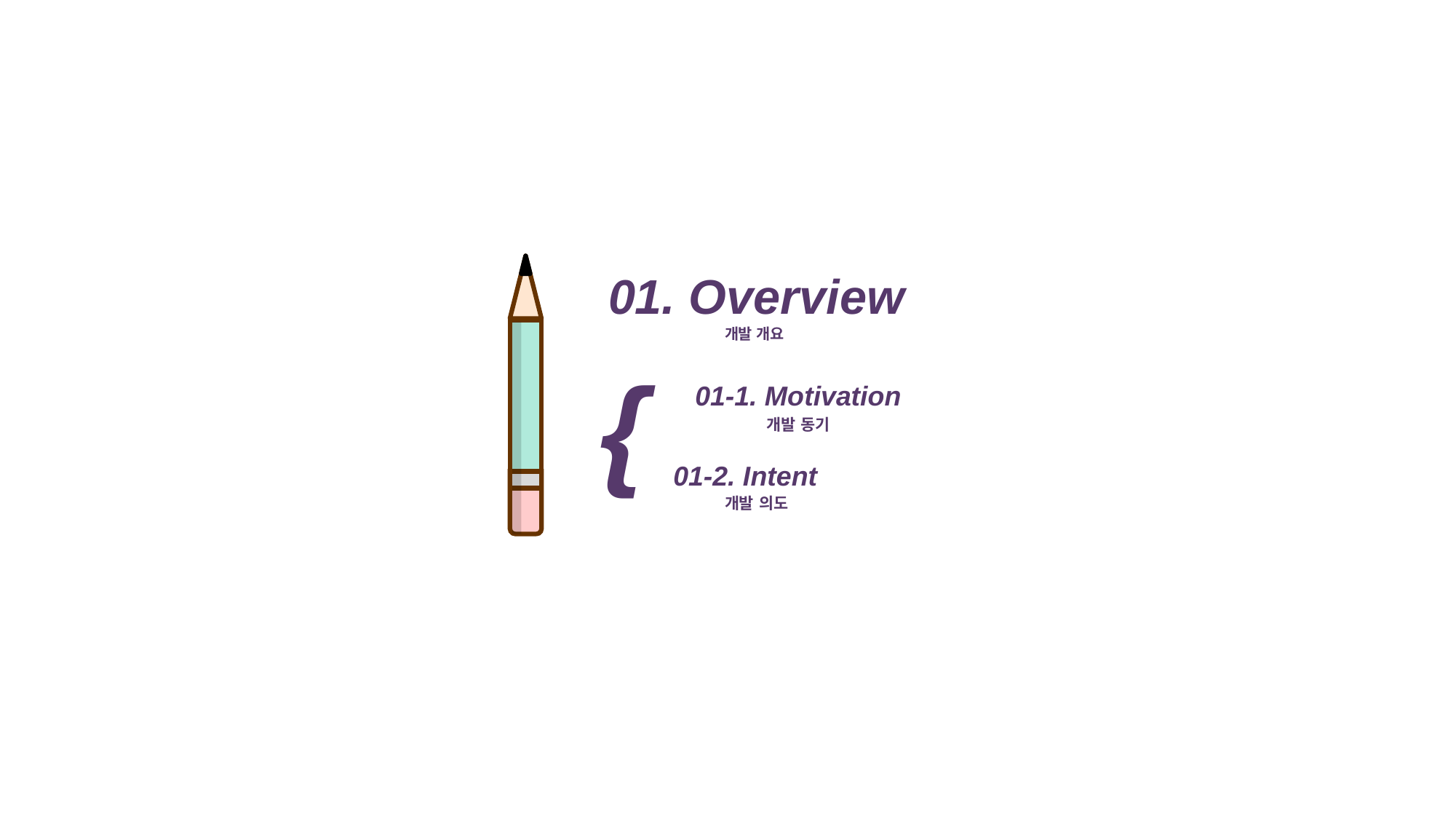

01. Overview
개발 개요
{
01-1. Motivation
개발 동기
01-2. Intent
개발 의도